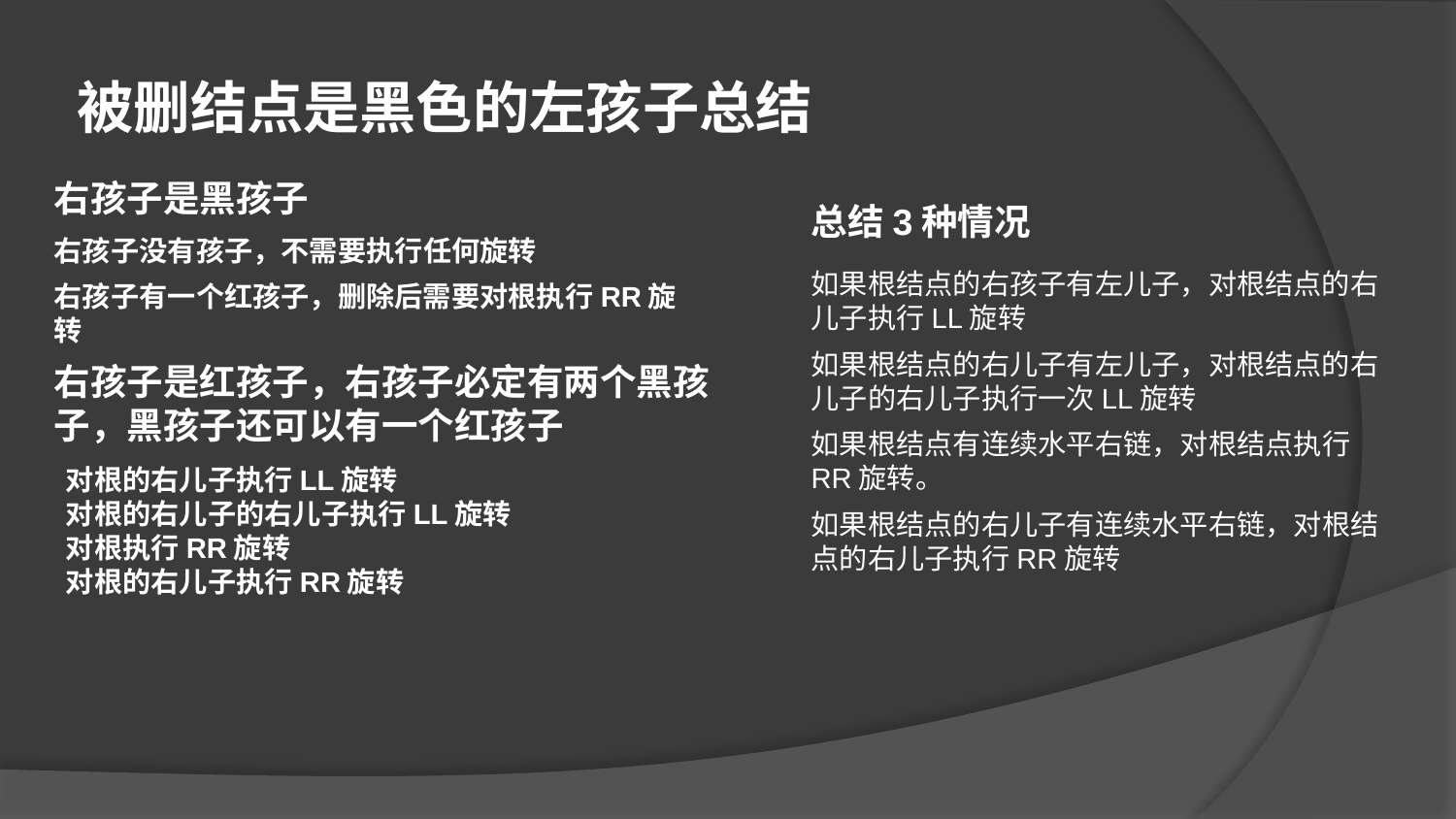

被删结点是黑色的左孩子总结
右孩子是黑孩子
总结3种情况
如果根结点的右孩子有左儿子，对根结点的右儿子执行LL旋转
如果根结点的右儿子有左儿子，对根结点的右儿子的右儿子执行一次LL旋转
如果根结点有连续水平右链，对根结点执行RR旋转。
如果根结点的右儿子有连续水平右链，对根结点的右儿子执行RR旋转
右孩子没有孩子，不需要执行任何旋转
右孩子有一个红孩子，删除后需要对根执行RR旋转
右孩子是红孩子，右孩子必定有两个黑孩子，黑孩子还可以有一个红孩子
对根的右儿子执行LL旋转
对根的右儿子的右儿子执行LL旋转
对根执行RR旋转
对根的右儿子执行RR旋转